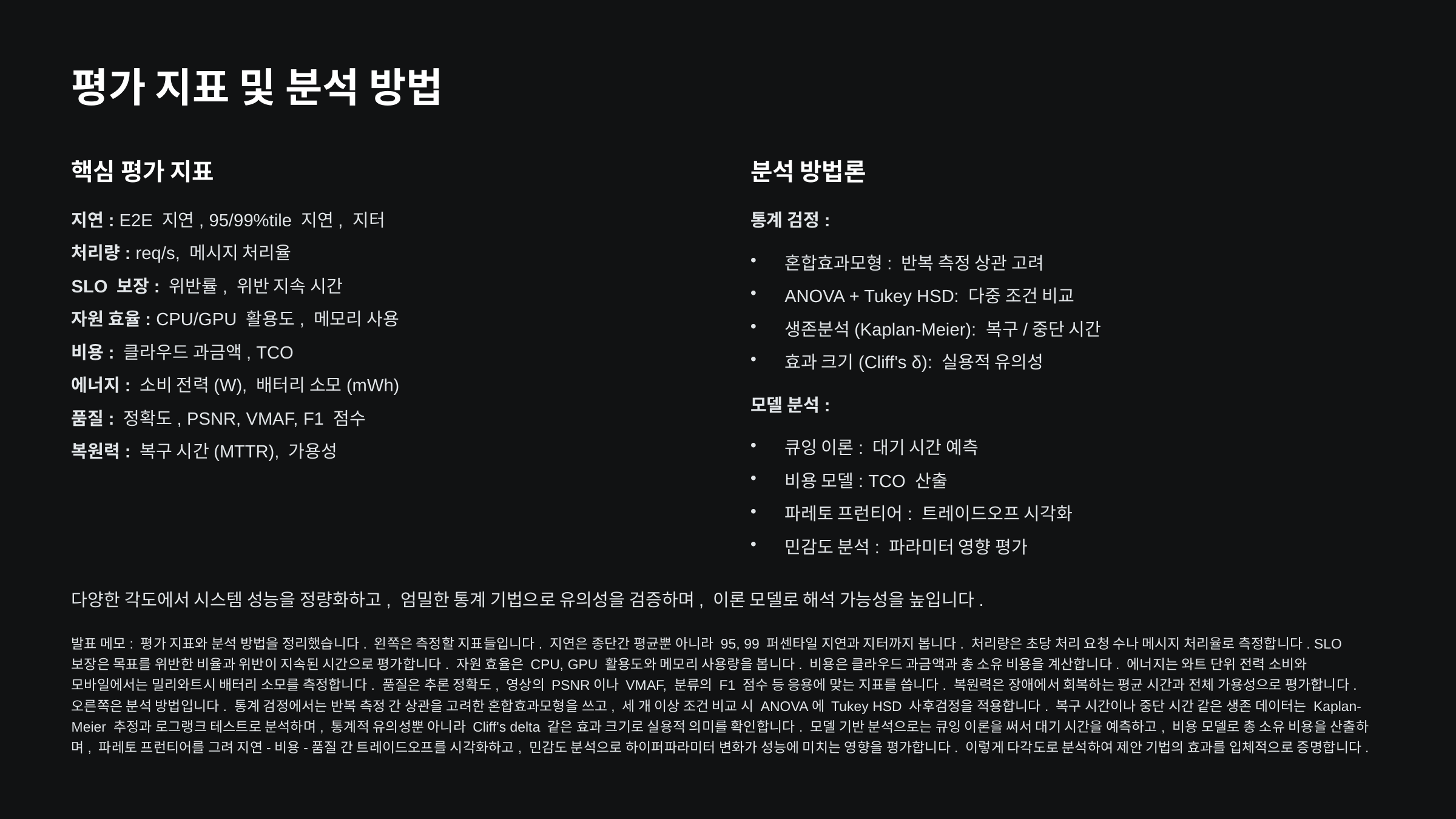

평가 지표 및 분석 방법
핵심 평가 지표
분석 방법론
지연: E2E 지연, 95/99%tile 지연, 지터
통계 검정:
처리량: req/s, 메시지 처리율
혼합효과모형: 반복 측정 상관 고려
SLO 보장: 위반률, 위반 지속 시간
ANOVA + Tukey HSD: 다중 조건 비교
자원 효율: CPU/GPU 활용도, 메모리 사용
생존분석(Kaplan-Meier): 복구/중단 시간
비용: 클라우드 과금액, TCO
효과 크기(Cliff's δ): 실용적 유의성
에너지: 소비 전력(W), 배터리 소모(mWh)
모델 분석:
품질: 정확도, PSNR, VMAF, F1 점수
큐잉 이론: 대기 시간 예측
복원력: 복구 시간(MTTR), 가용성
비용 모델: TCO 산출
파레토 프런티어: 트레이드오프 시각화
민감도 분석: 파라미터 영향 평가
다양한 각도에서 시스템 성능을 정량화하고, 엄밀한 통계 기법으로 유의성을 검증하며, 이론 모델로 해석 가능성을 높입니다.
발표 메모: 평가 지표와 분석 방법을 정리했습니다. 왼쪽은 측정할 지표들입니다. 지연은 종단간 평균뿐 아니라 95, 99 퍼센타일 지연과 지터까지 봅니다. 처리량은 초당 처리 요청 수나 메시지 처리율로 측정합니다. SLO 보장은 목표를 위반한 비율과 위반이 지속된 시간으로 평가합니다. 자원 효율은 CPU, GPU 활용도와 메모리 사용량을 봅니다. 비용은 클라우드 과금액과 총 소유 비용을 계산합니다. 에너지는 와트 단위 전력 소비와 모바일에서는 밀리와트시 배터리 소모를 측정합니다. 품질은 추론 정확도, 영상의 PSNR이나 VMAF, 분류의 F1 점수 등 응용에 맞는 지표를 씁니다. 복원력은 장애에서 회복하는 평균 시간과 전체 가용성으로 평가합니다. 오른쪽은 분석 방법입니다. 통계 검정에서는 반복 측정 간 상관을 고려한 혼합효과모형을 쓰고, 세 개 이상 조건 비교 시 ANOVA에 Tukey HSD 사후검정을 적용합니다. 복구 시간이나 중단 시간 같은 생존 데이터는 Kaplan-Meier 추정과 로그랭크 테스트로 분석하며, 통계적 유의성뿐 아니라 Cliff's delta 같은 효과 크기로 실용적 의미를 확인합니다. 모델 기반 분석으로는 큐잉 이론을 써서 대기 시간을 예측하고, 비용 모델로 총 소유 비용을 산출하며, 파레토 프런티어를 그려 지연-비용-품질 간 트레이드오프를 시각화하고, 민감도 분석으로 하이퍼파라미터 변화가 성능에 미치는 영향을 평가합니다. 이렇게 다각도로 분석하여 제안 기법의 효과를 입체적으로 증명합니다.